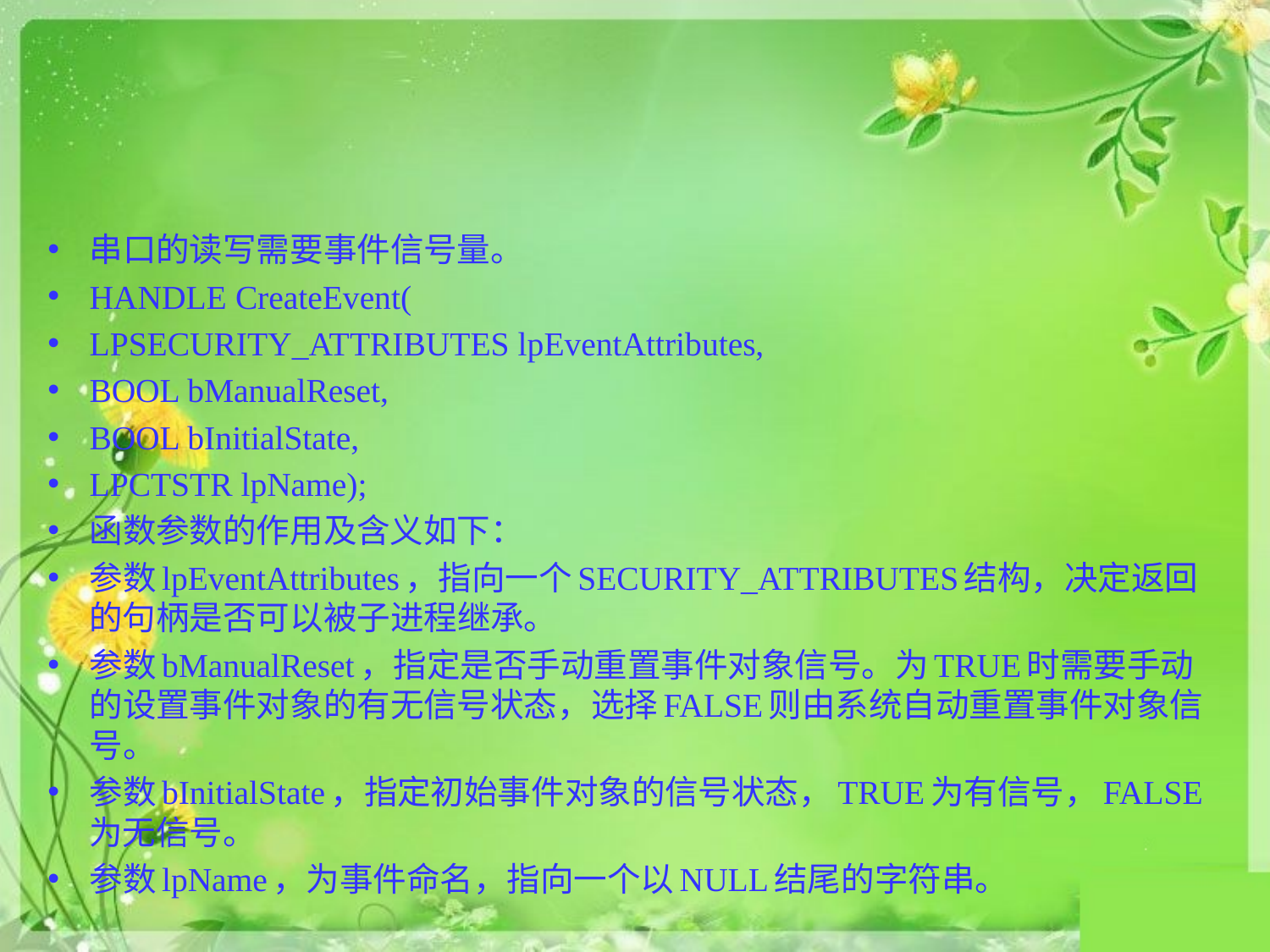

#
串口的读写需要事件信号量。
HANDLE CreateEvent(
LPSECURITY_ATTRIBUTES lpEventAttributes,
BOOL bManualReset,
BOOL bInitialState,
LPCTSTR lpName);
函数参数的作用及含义如下：
参数lpEventAttributes，指向一个SECURITY_ATTRIBUTES结构，决定返回的句柄是否可以被子进程继承。
参数bManualReset，指定是否手动重置事件对象信号。为TRUE时需要手动的设置事件对象的有无信号状态，选择FALSE则由系统自动重置事件对象信号。
参数bInitialState，指定初始事件对象的信号状态，TRUE为有信号，FALSE为无信号。
参数lpName，为事件命名，指向一个以NULL结尾的字符串。